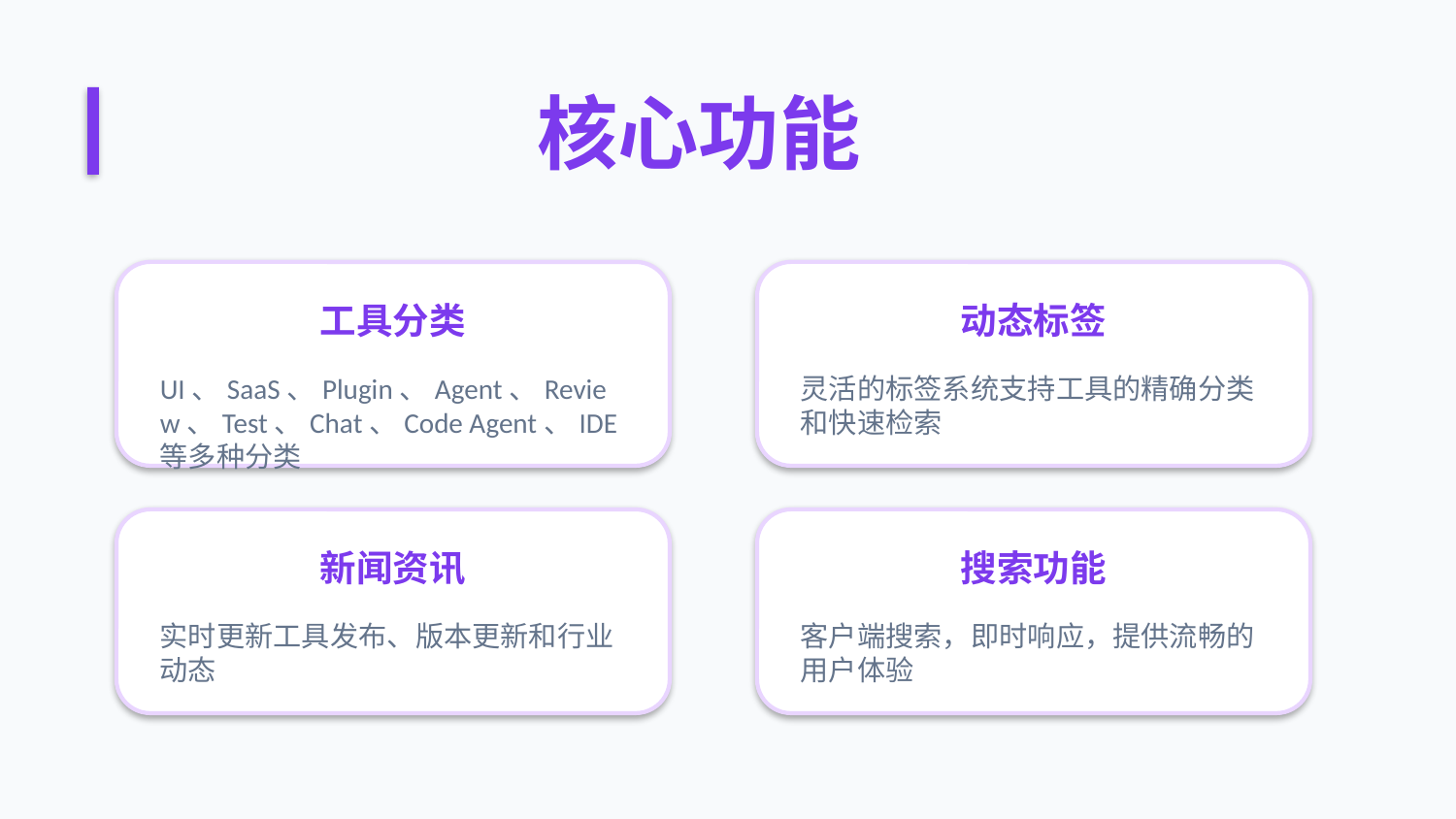

核心功能

工具分类
动态标签
UI、SaaS、Plugin、Agent、Review、Test、Chat、Code Agent、IDE 等多种分类
灵活的标签系统支持工具的精确分类和快速检索

新闻资讯
搜索功能
实时更新工具发布、版本更新和行业动态
客户端搜索，即时响应，提供流畅的用户体验